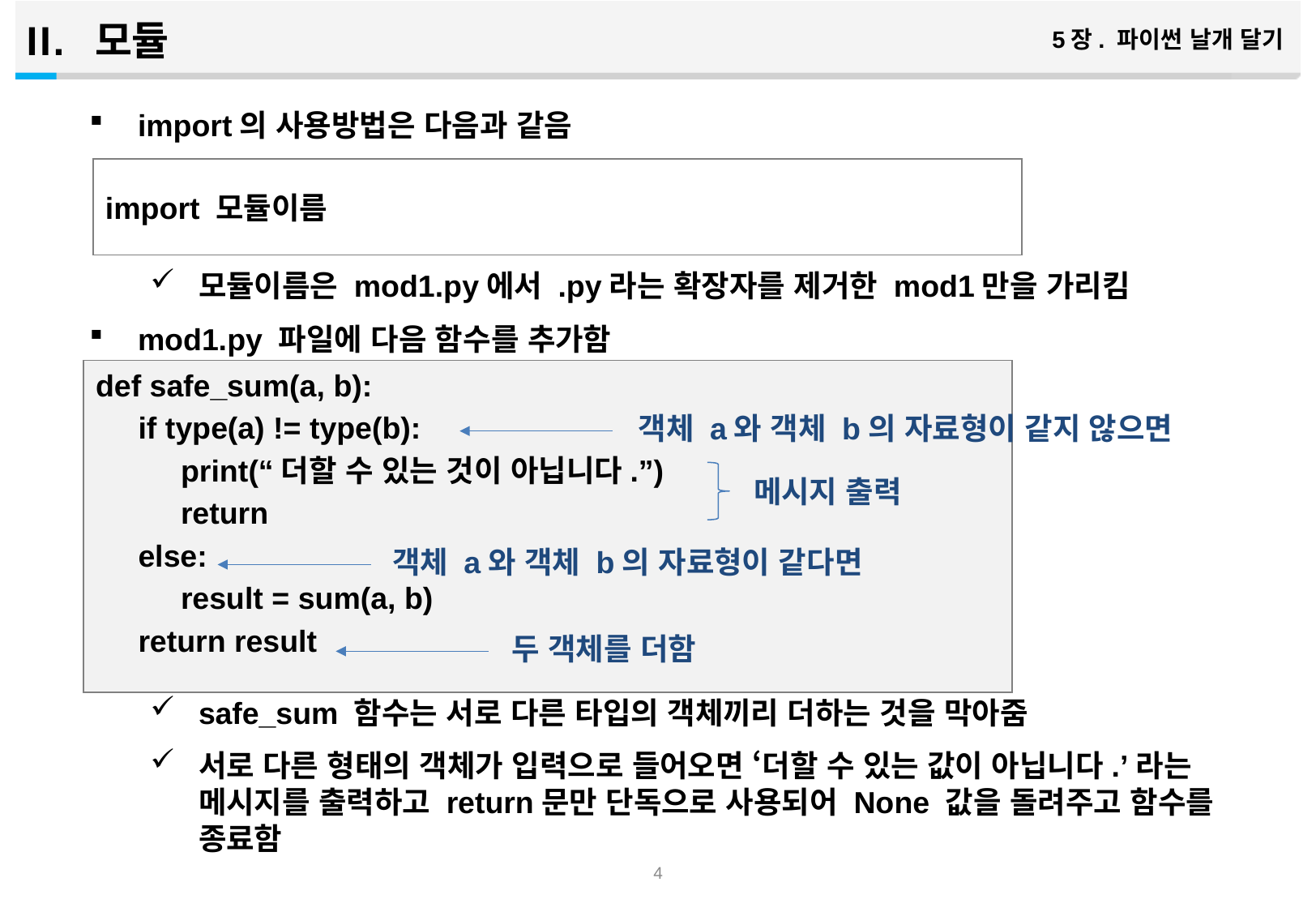

모듈
5장. 파이썬 날개 달기
import의 사용방법은 다음과 같음

모듈이름은 mod1.py에서 .py라는 확장자를 제거한 mod1만을 가리킴
mod1.py 파일에 다음 함수를 추가함

safe_sum 함수는 서로 다른 타입의 객체끼리 더하는 것을 막아줌
서로 다른 형태의 객체가 입력으로 들어오면 ‘더할 수 있는 값이 아닙니다.’라는 메시지를 출력하고 return문만 단독으로 사용되어 None 값을 돌려주고 함수를 종료함
import 모듈이름
def safe_sum(a, b):
     if type(a) != type(b):
          print(“더할 수 있는 것이 아닙니다.”)
          return
     else:
          result = sum(a, b)
     return result
객체 a와 객체 b의 자료형이 같지 않으면

메시지 출력
객체 a와 객체 b의 자료형이 같다면
두 객체를 더함
4